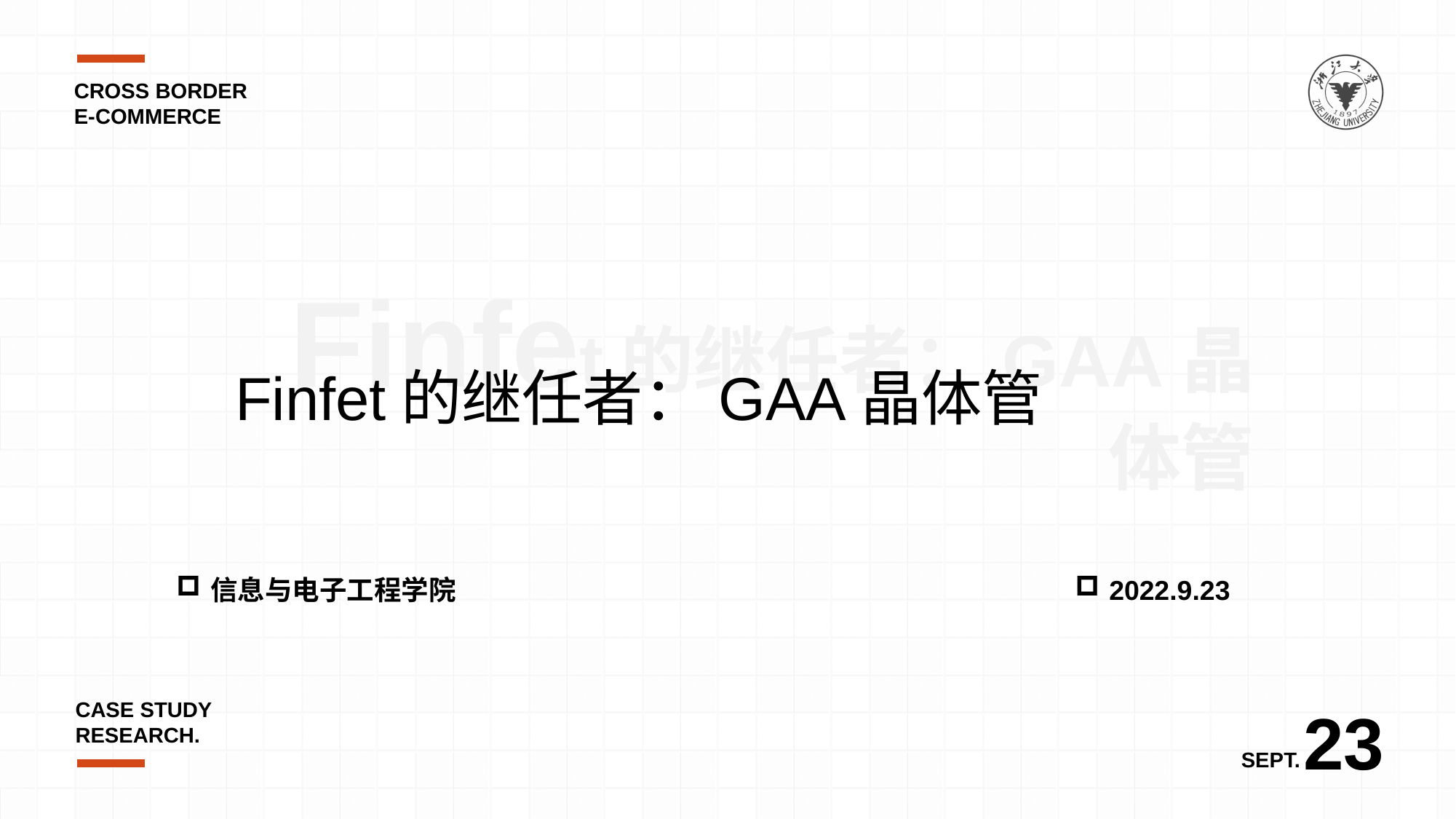

CROSS BORDER
E-COMMERCE
Finfet的继任者：GAA晶体管
Finfet的继任者：GAA晶体管

2022.9.23
信息与电子工程学院
CASE STUDY
RESEARCH.
23
SEPT.